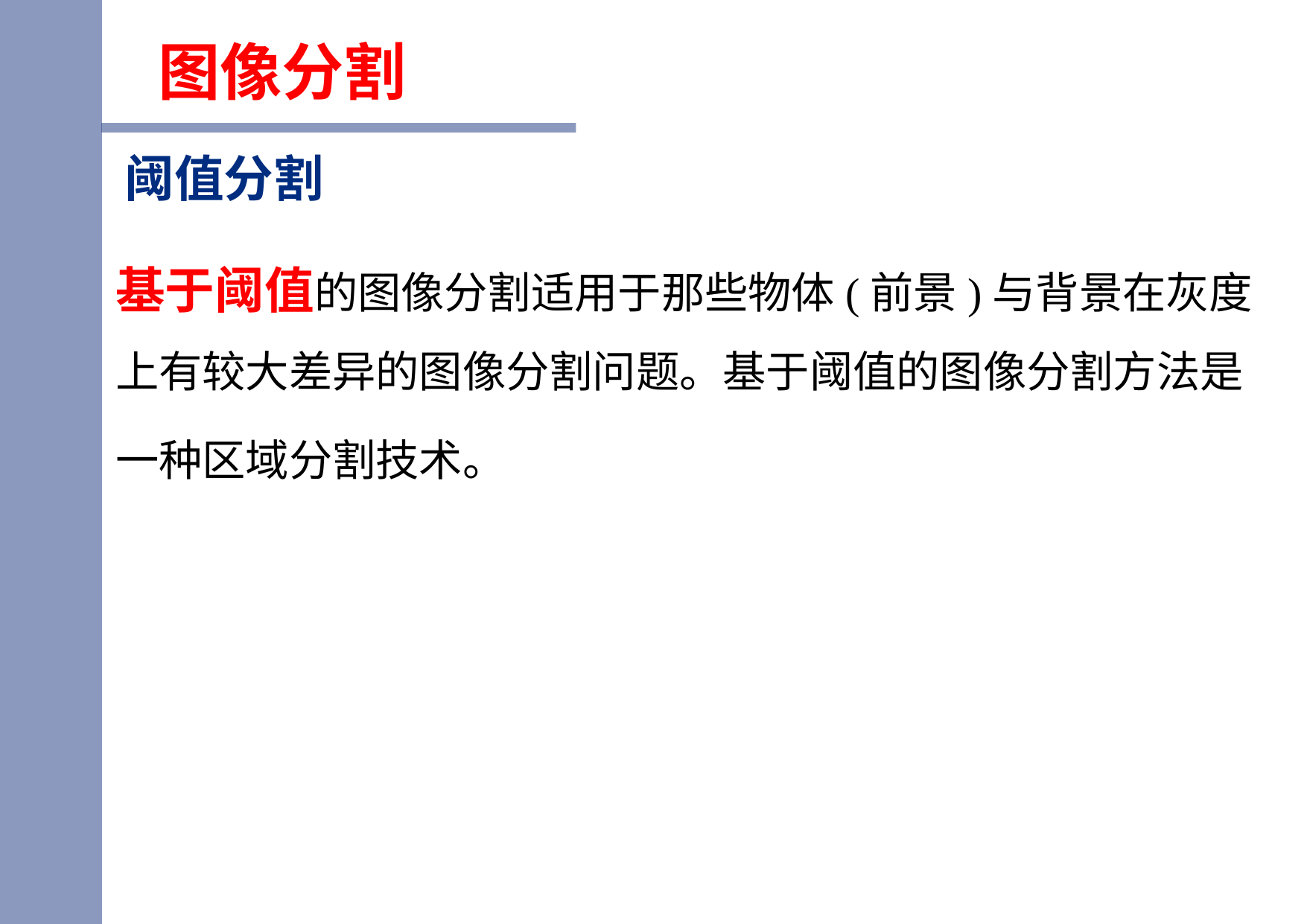

图像分割
阈值分割
基于阈值的图像分割适用于那些物体(前景)与背景在灰度上有较大差异的图像分割问题。基于阈值的图像分割方法是一种区域分割技术。